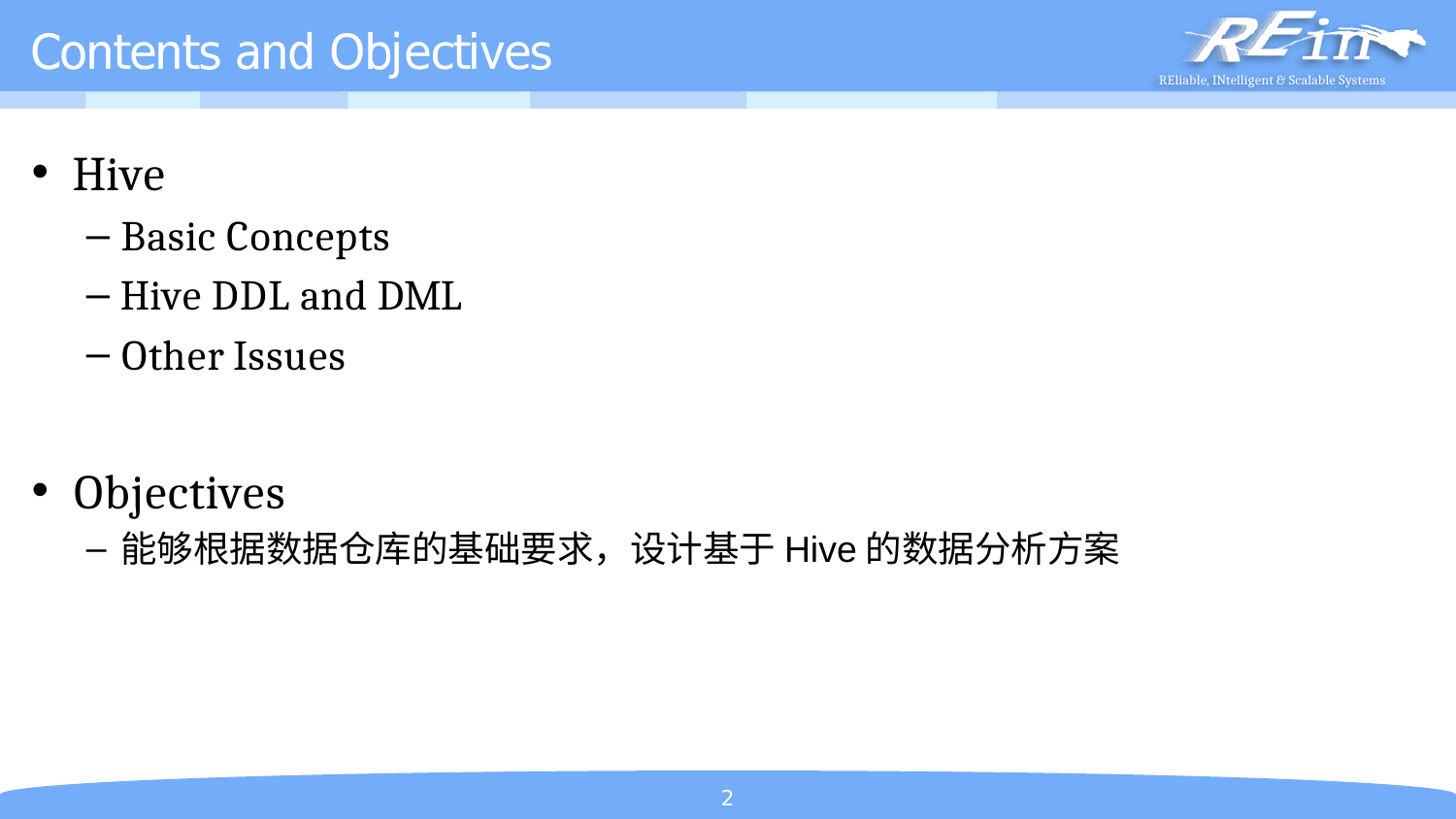

# Contents and Objectives
Hive
Basic Concepts
Hive DDL and DML
Other Issues

Objectives
能够根据数据仓库的基础要求，设计基于Hive的数据分析方案

2